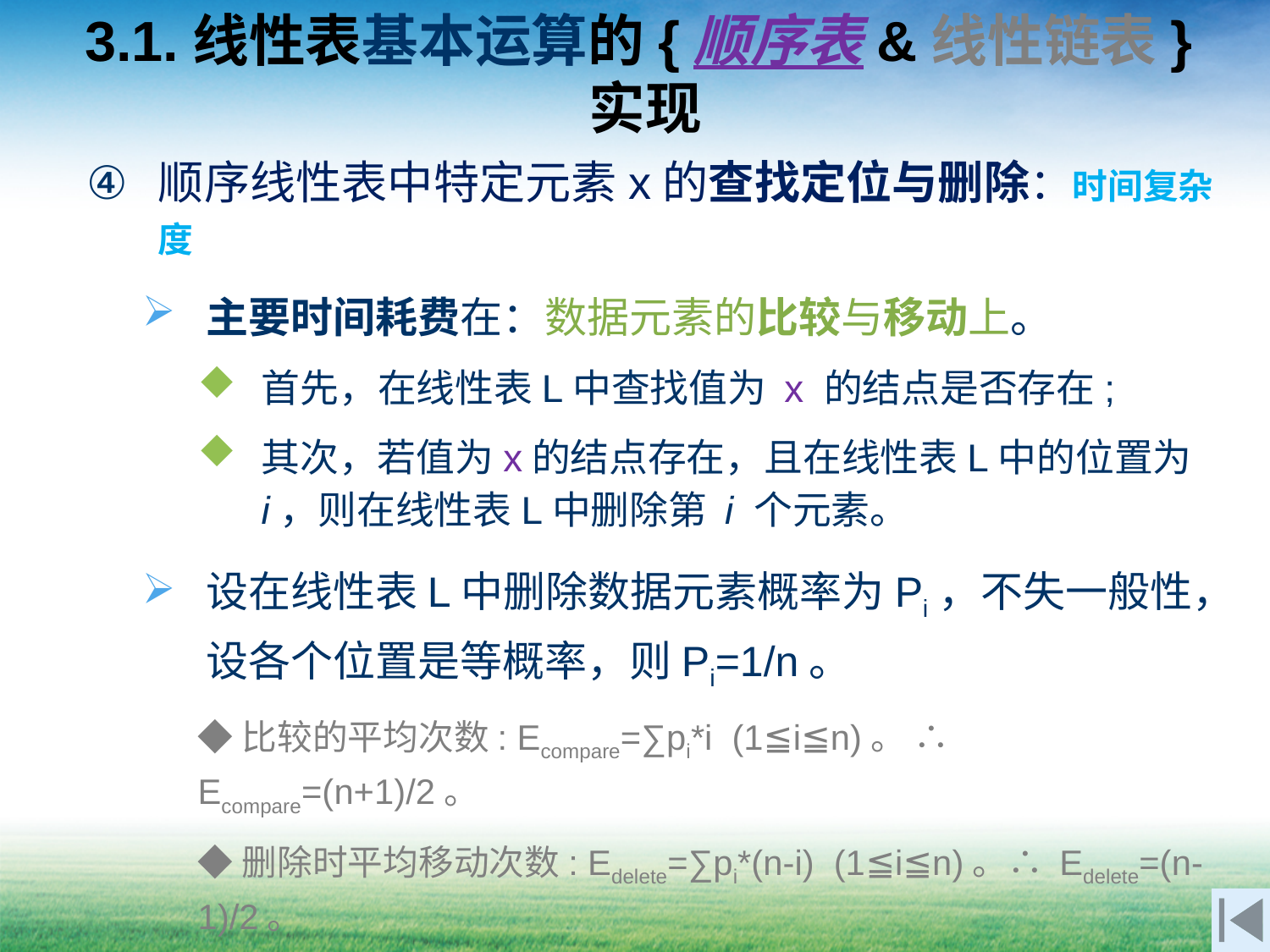

# 3.1.线性表基本运算的{顺序表&线性链表}实现
顺序线性表中特定元素x的查找定位与删除：时间复杂度
主要时间耗费在：数据元素的比较与移动上。
首先，在线性表L中查找值为 x 的结点是否存在;
其次，若值为x的结点存在，且在线性表L中的位置为 i，则在线性表L中删除第 i 个元素。
设在线性表L中删除数据元素概率为Pi，不失一般性，设各个位置是等概率，则Pi=1/n。
◆比较的平均次数: Ecompare=∑pi*i  (1≦i≦n)。 ∴ Ecompare=(n+1)/2。
◆删除时平均移动次数: Edelete=∑pi*(n-i)  (1≦i≦n)。∴ Edelete=(n-1)/2。
总体平均时间复杂度: Ecompare+Edelete=n ，即为O(n)。